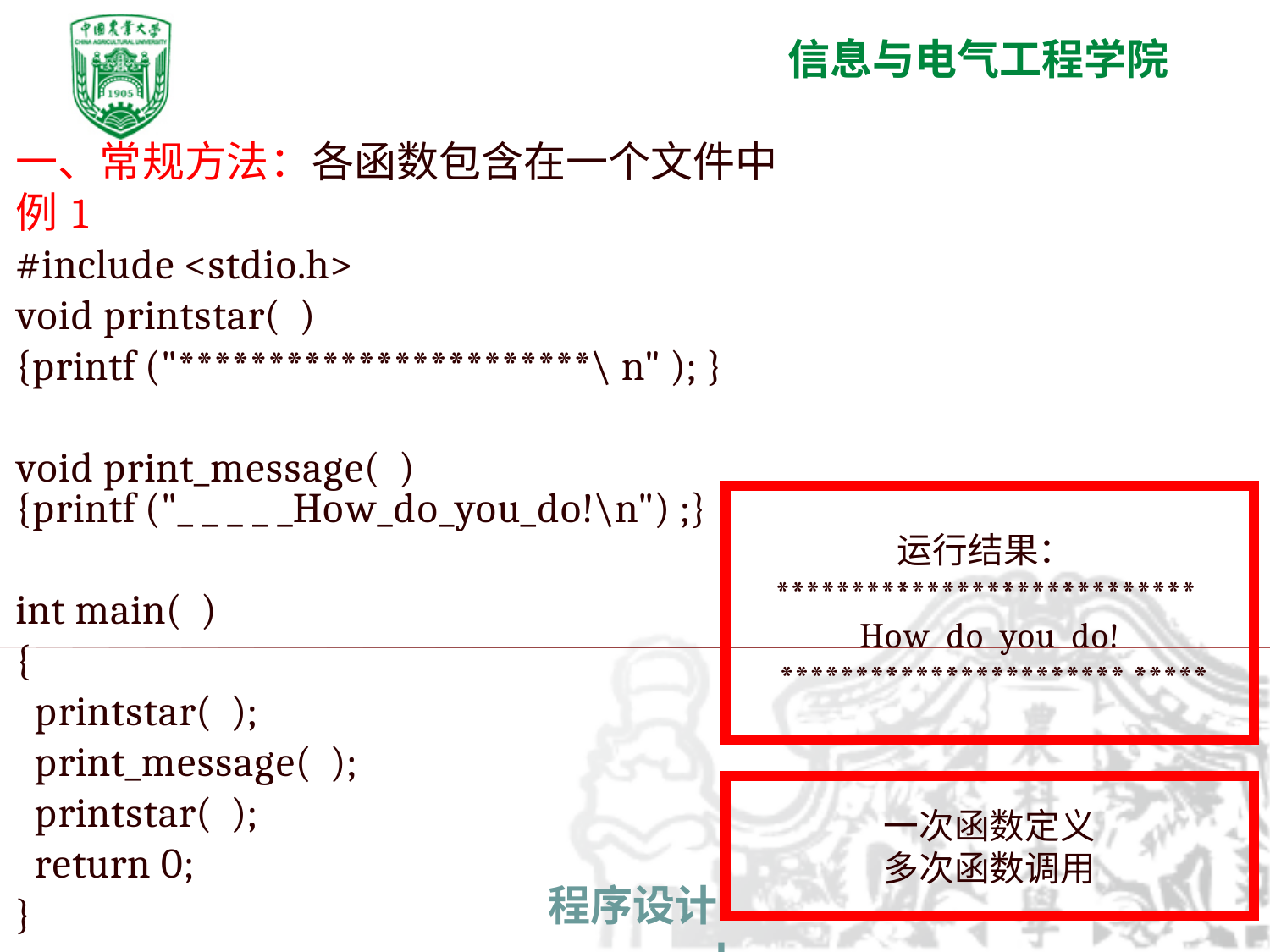

一、常规方法：各函数包含在一个文件中
例1
#include <stdio.h>
void printstar(  )
{printf ("***********************\ n" ); }

void print_message(  )
{printf ("_ _ _ _ _How_do_you_do!\n") ;}

int main(  )
{
  printstar(  );
  print_message(  );
  printstar(  );
  return 0;
}
运行结果：
****************************
 How  do  you  do!
 *********************** *****
一次函数定义
多次函数调用